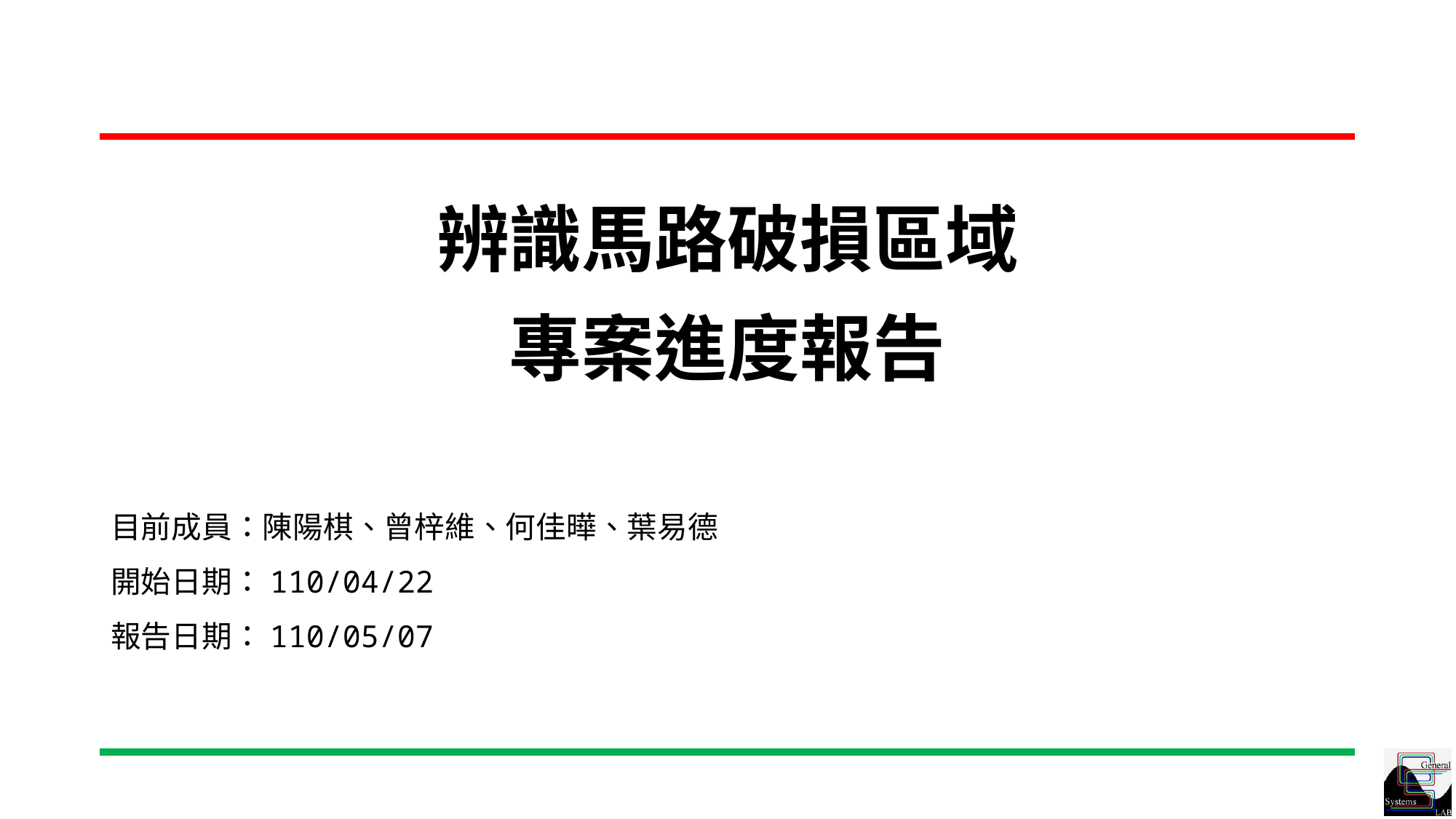

# 辨識馬路破損區域 專案進度報告

目前成員：陳陽棋、曾梓維、何佳曄、葉易德

開始日期：110/04/22

報告日期：110/05/07